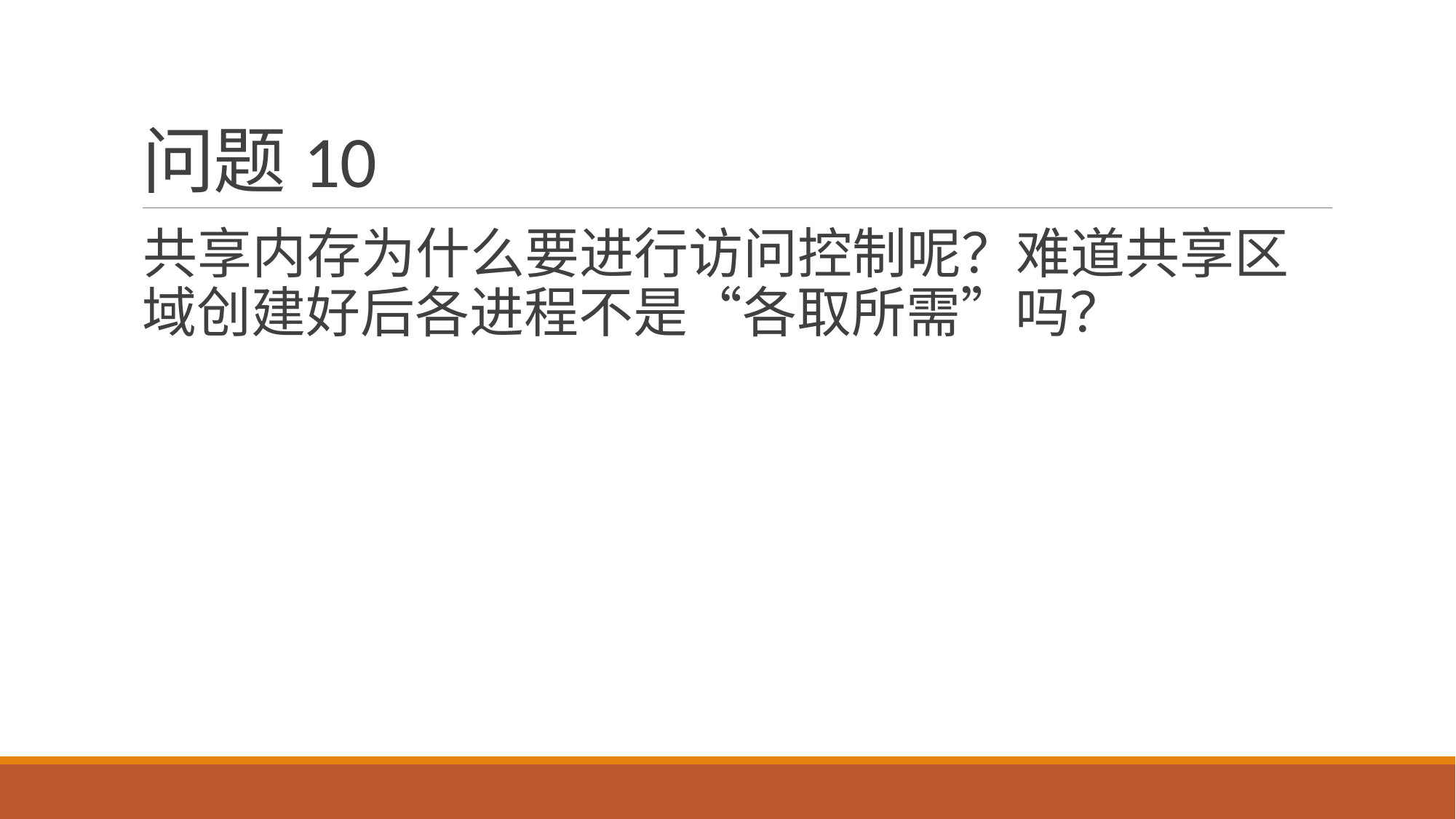

# 问题10
共享内存为什么要进行访问控制呢？难道共享区域创建好后各进程不是“各取所需”吗？